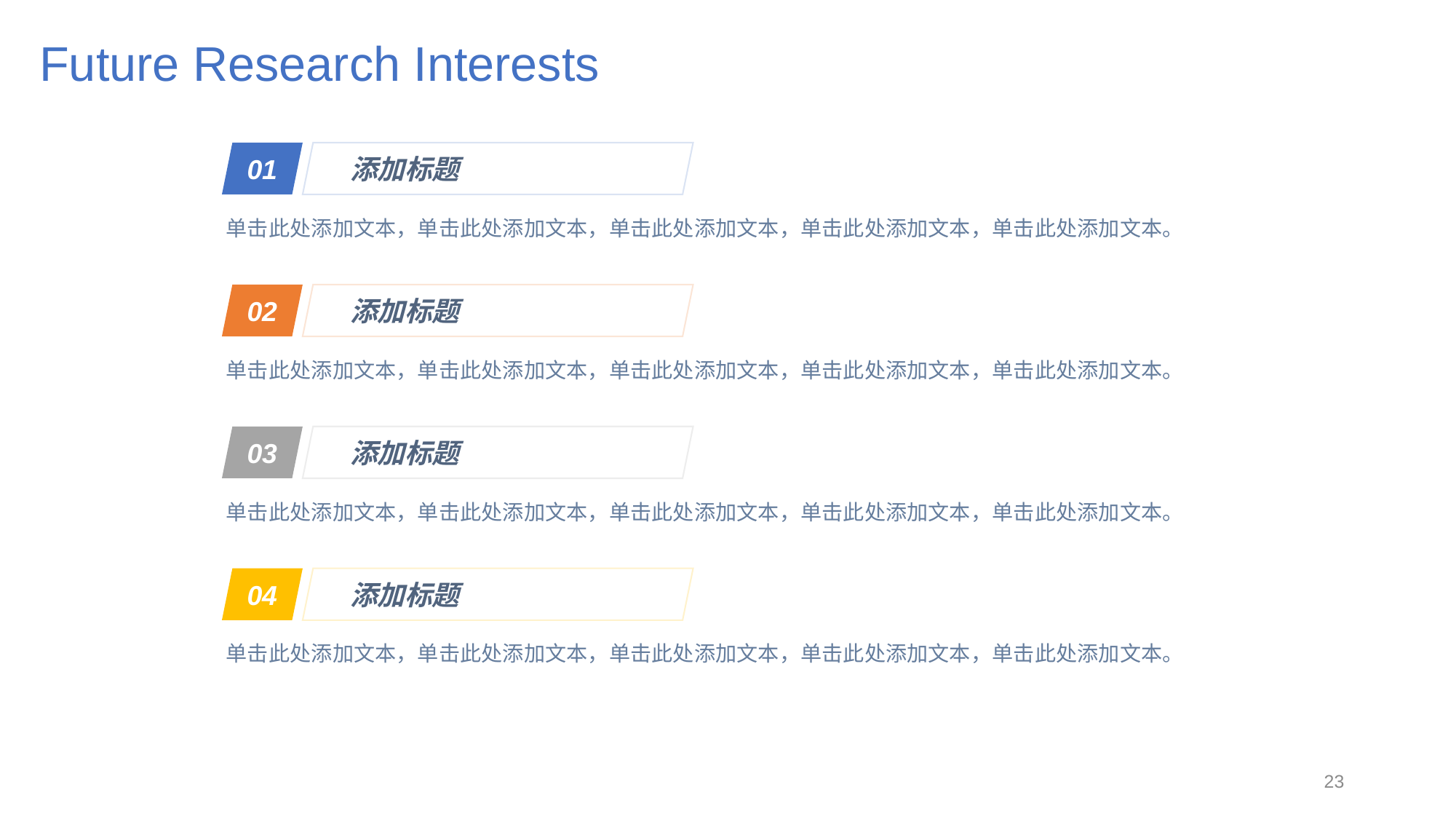

Future Research Interests
01
添加标题
单击此处添加文本，单击此处添加文本，单击此处添加文本，单击此处添加文本，单击此处添加文本。
02
添加标题
单击此处添加文本，单击此处添加文本，单击此处添加文本，单击此处添加文本，单击此处添加文本。
03
添加标题
单击此处添加文本，单击此处添加文本，单击此处添加文本，单击此处添加文本，单击此处添加文本。
04
添加标题
单击此处添加文本，单击此处添加文本，单击此处添加文本，单击此处添加文本，单击此处添加文本。
23